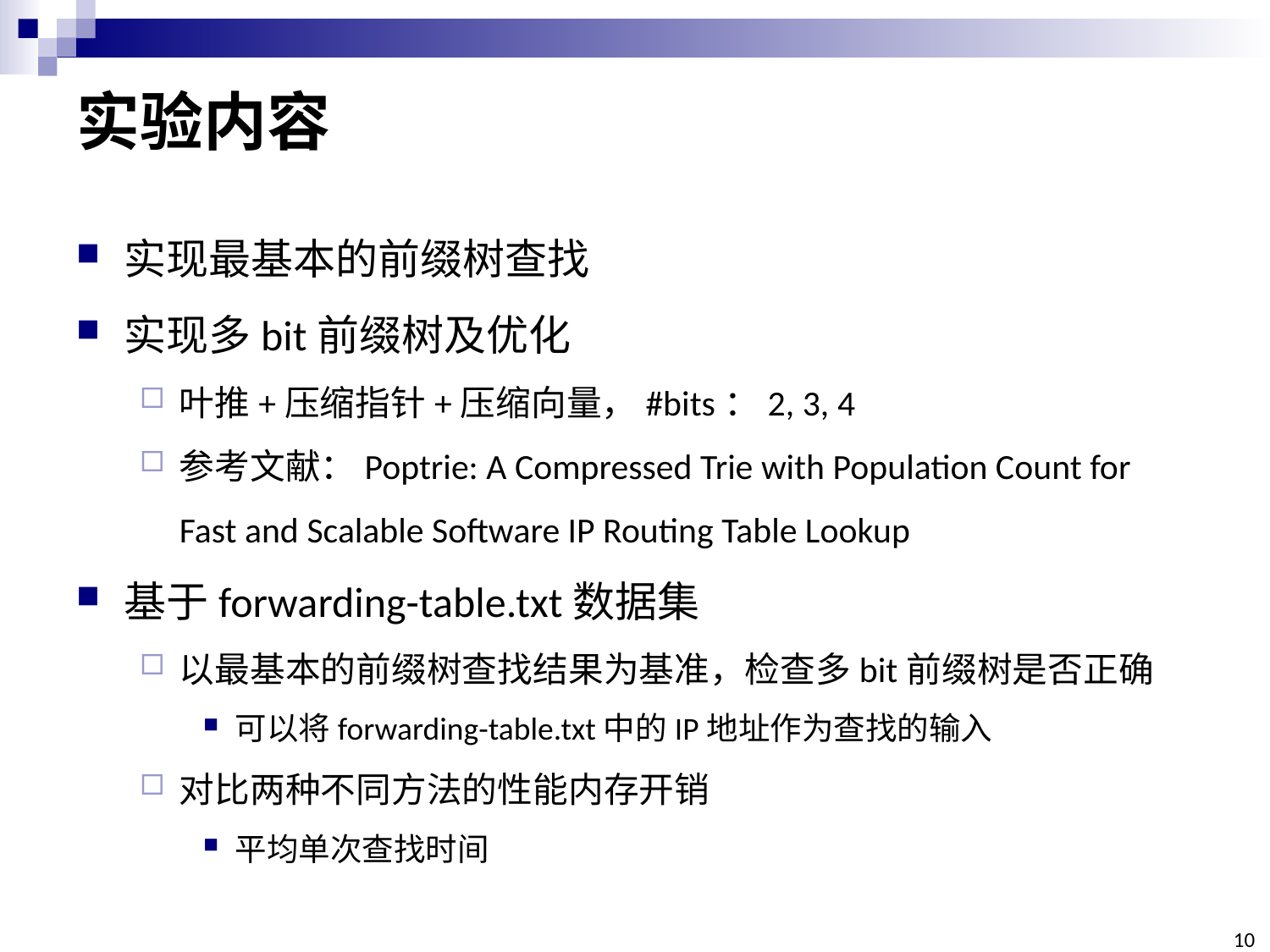

# 实验内容
实现最基本的前缀树查找
实现多bit前缀树及优化
叶推+压缩指针+压缩向量，#bits：2, 3, 4
参考文献：Poptrie: A Compressed Trie with Population Count for Fast and Scalable Software IP Routing Table Lookup
基于forwarding-table.txt数据集
以最基本的前缀树查找结果为基准，检查多bit前缀树是否正确
可以将forwarding-table.txt中的IP地址作为查找的输入
对比两种不同方法的性能内存开销
平均单次查找时间
10